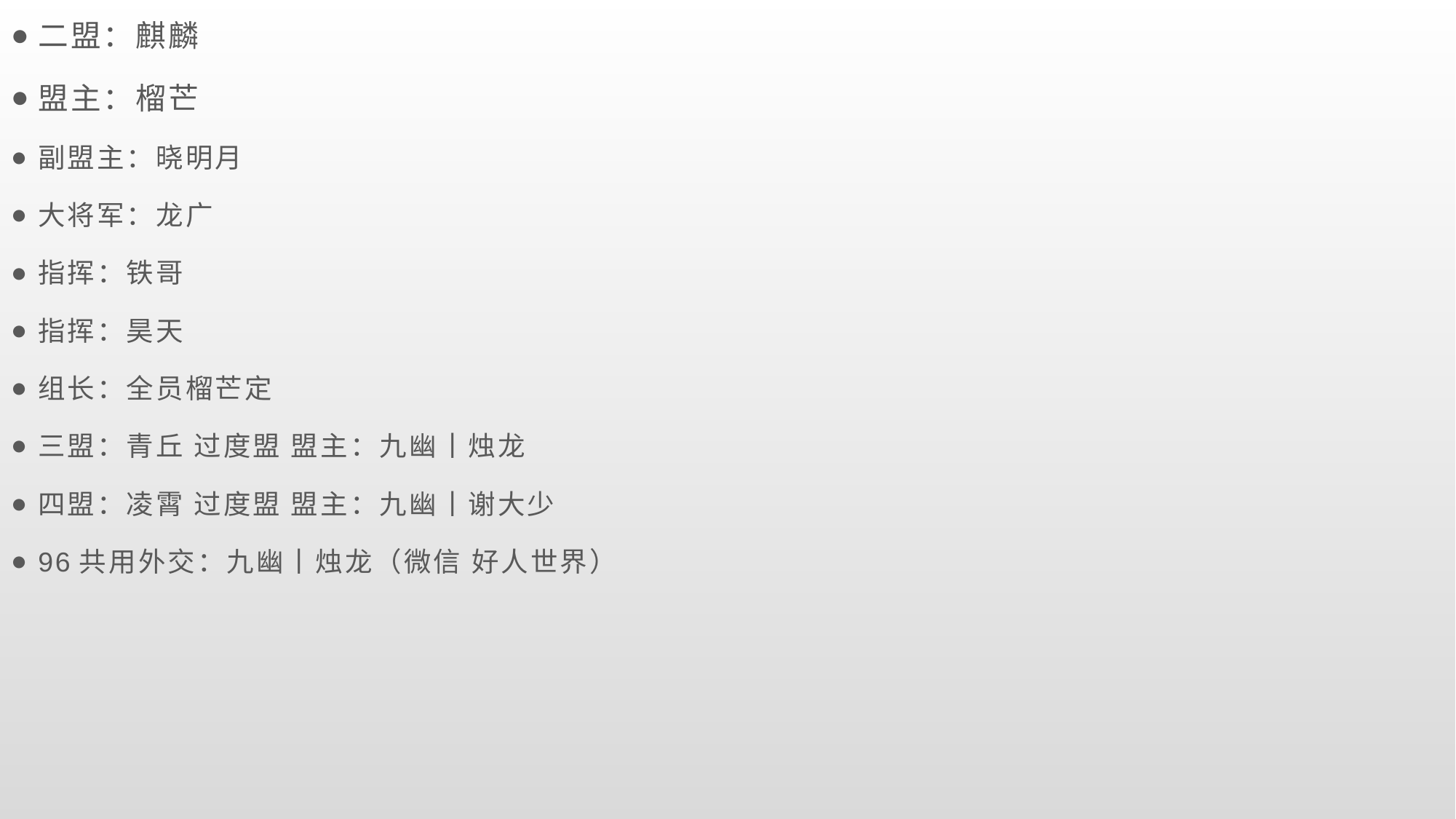

二盟：麒麟
盟主：榴芒
副盟主：晓明月
大将军：龙广
指挥：铁哥
指挥：昊天
组长：全员榴芒定
三盟：青丘 过度盟 盟主：九幽丨烛龙
四盟：凌霄 过度盟 盟主：九幽丨谢大少
96共用外交：九幽丨烛龙（微信 好人世界）
# 一将功成丨九州管理名单